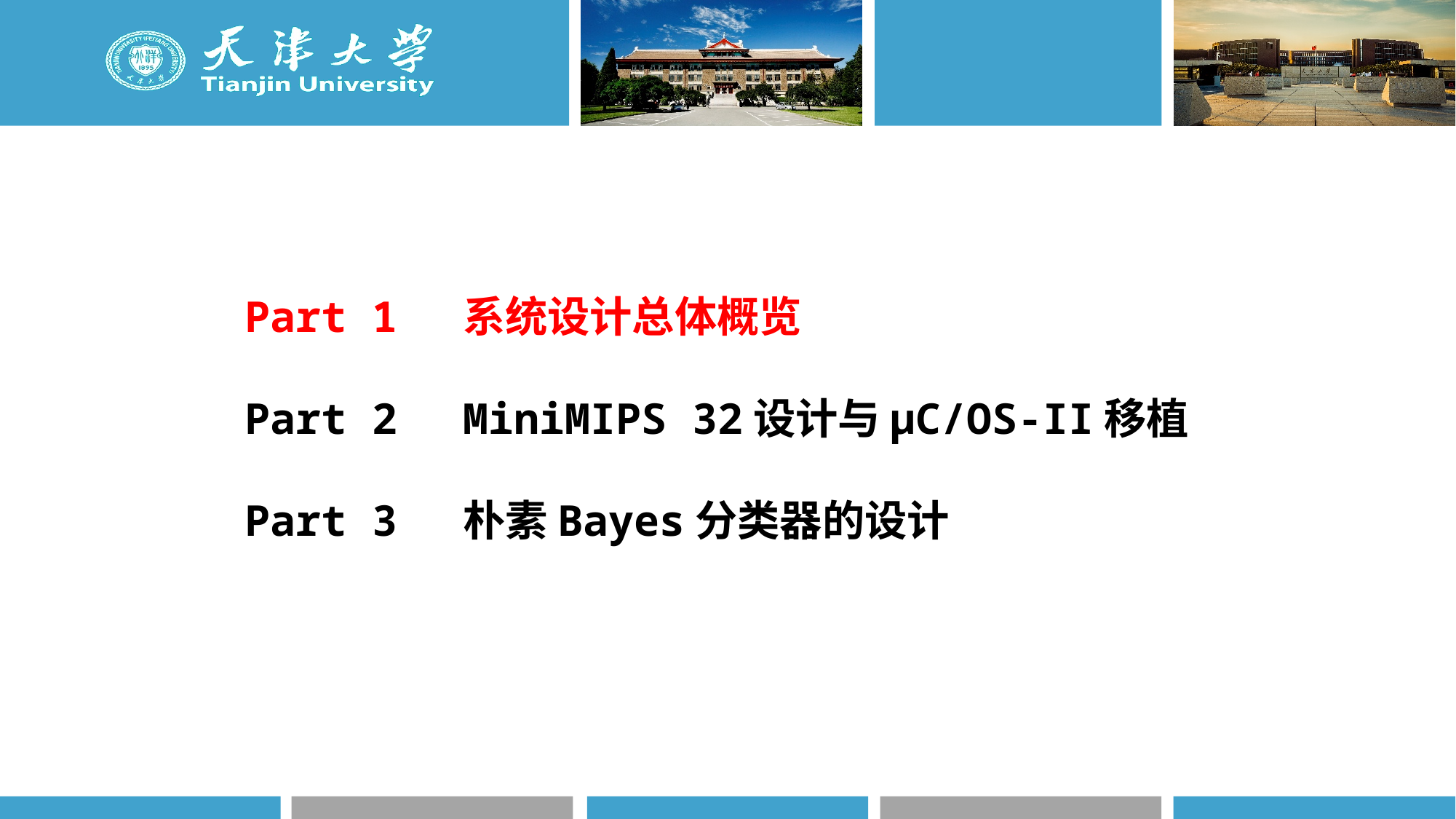

Part 1	系统设计总体概览

Part 2 	MiniMIPS 32设计与µC/OS-II移植

Part 3	朴素Bayes分类器的设计